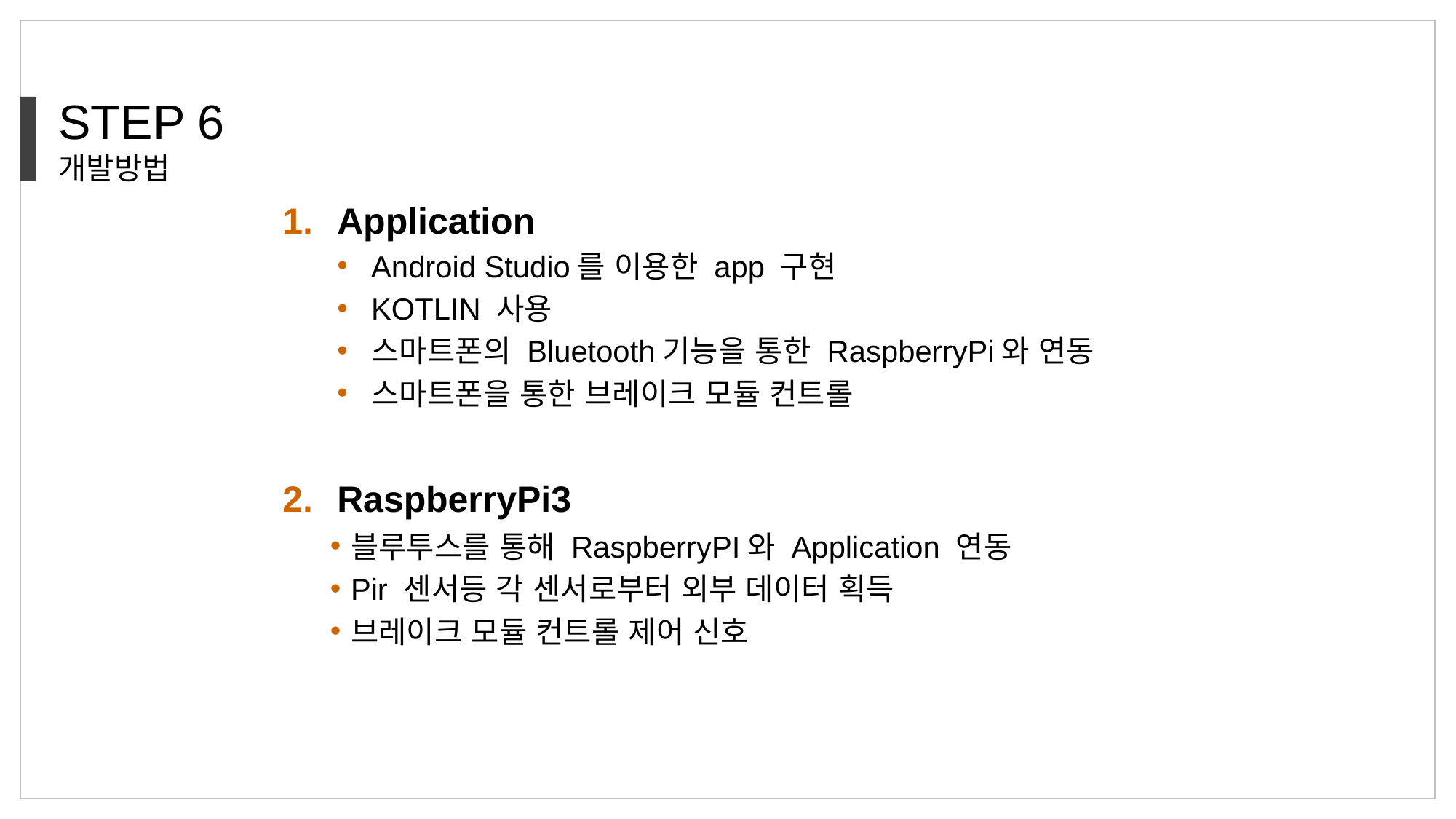

STEP 6
개발방법

Application
Android Studio를 이용한 app 구현
KOTLIN 사용
스마트폰의 Bluetooth기능을 통한 RaspberryPi와 연동
스마트폰을 통한 브레이크 모듈 컨트롤

RaspberryPi3
블루투스를 통해 RaspberryPI와 Application 연동
Pir 센서등 각 센서로부터 외부 데이터 획득
브레이크 모듈 컨트롤 제어 신호